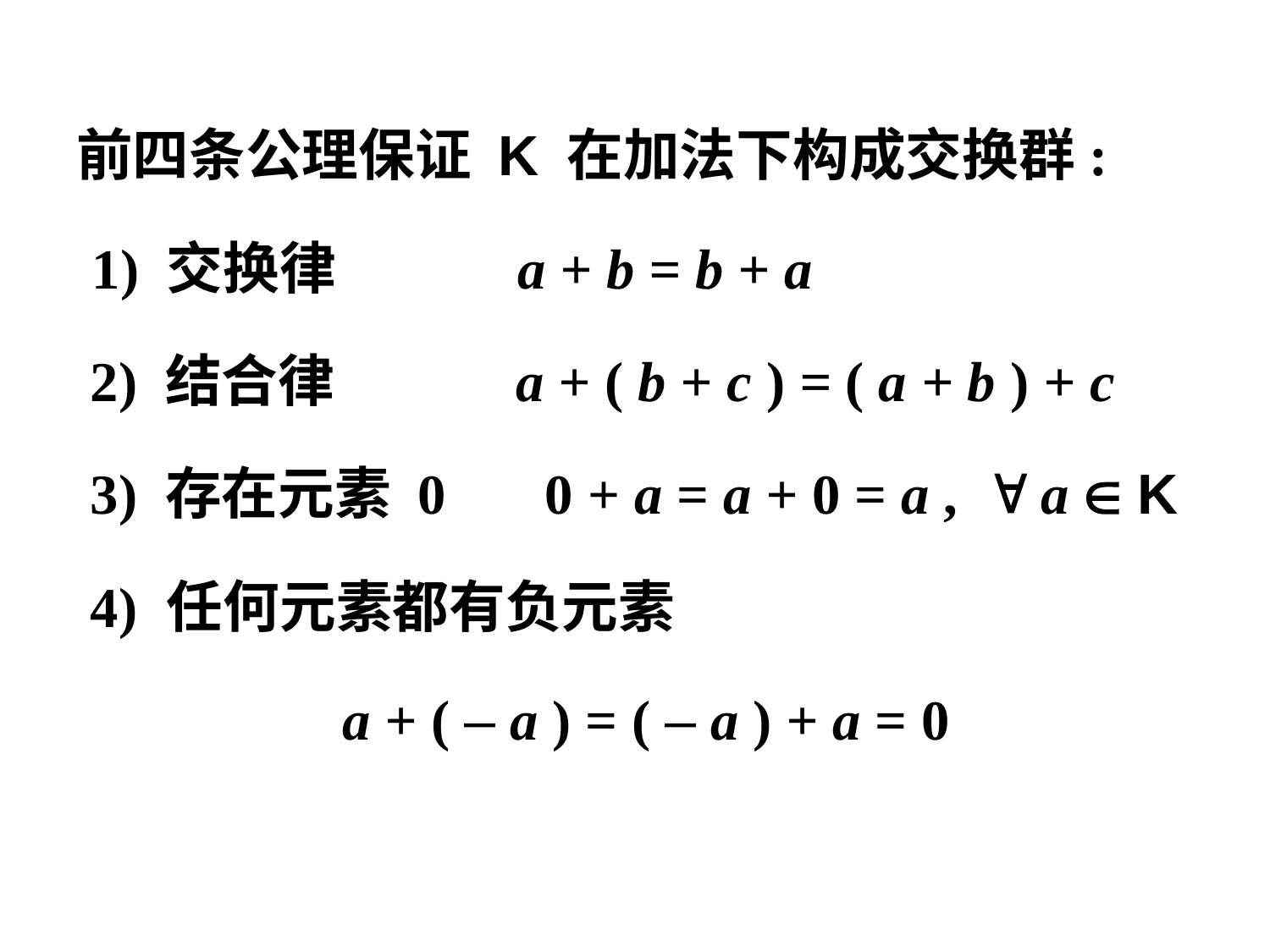

前四条公理保证 K 在加法下构成交换群:
 1) 交换律             a + b = b + a
 2) 结合律             a + ( b + c ) = ( a + b ) + c
 3) 存在元素 0       0 + a = a + 0 = a ,  ∀ a ∈ K
 4) 任何元素都有负元素
                 a + ( – a ) = ( – a ) + a = 0